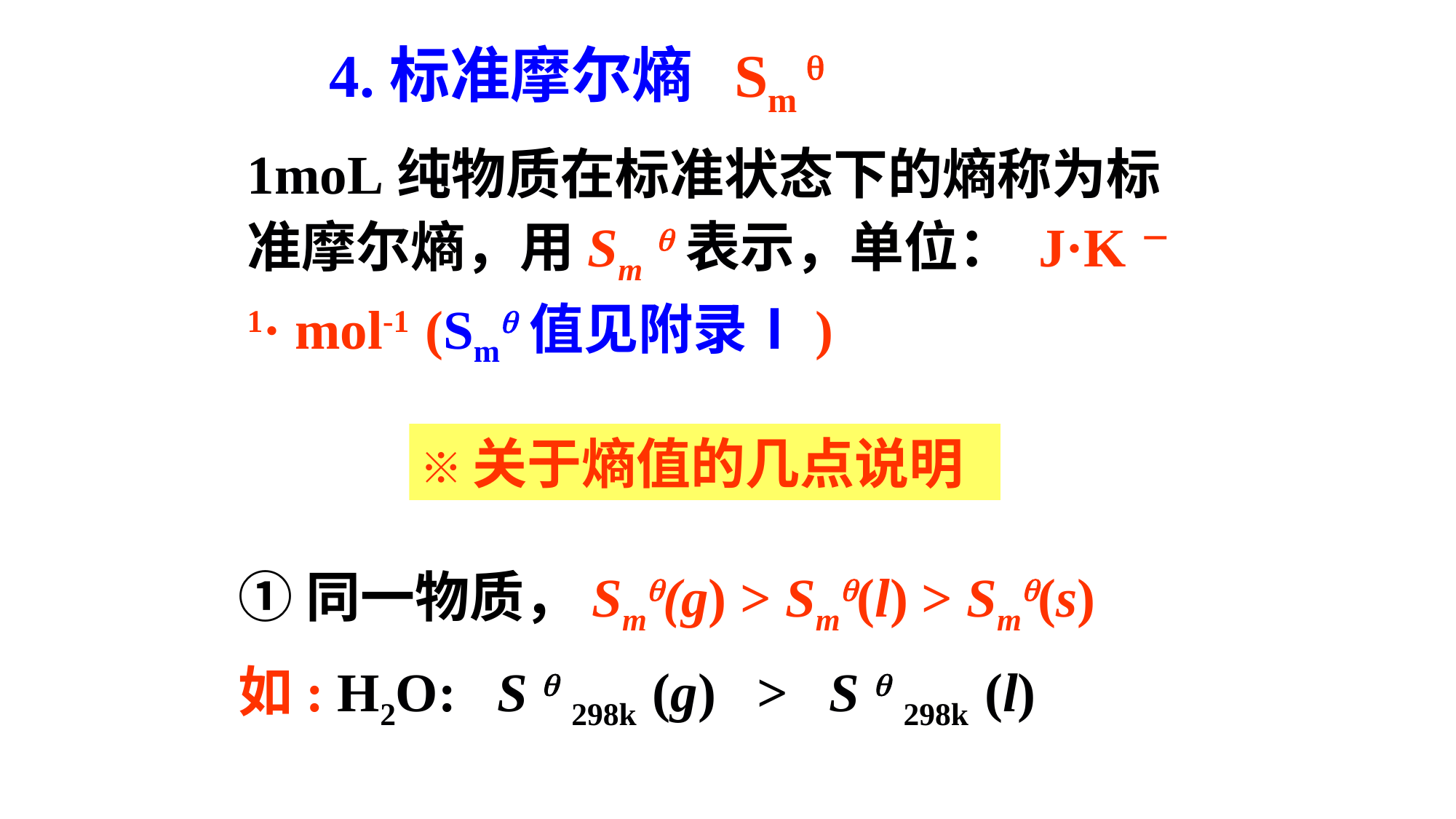

4.标准摩尔熵  Sm θ
1moL纯物质在标准状态下的熵称为标准摩尔熵，用Sm θ表示，单位： J·K－1· mol-1  (Smθ值见附录Ⅰ)
※关于熵值的几点说明
①同一物质，Smθ(g) > Smθ(l) > Smθ(s)
如: H2O:   S θ 298k  (g)   >   S θ 298k  (l)
16